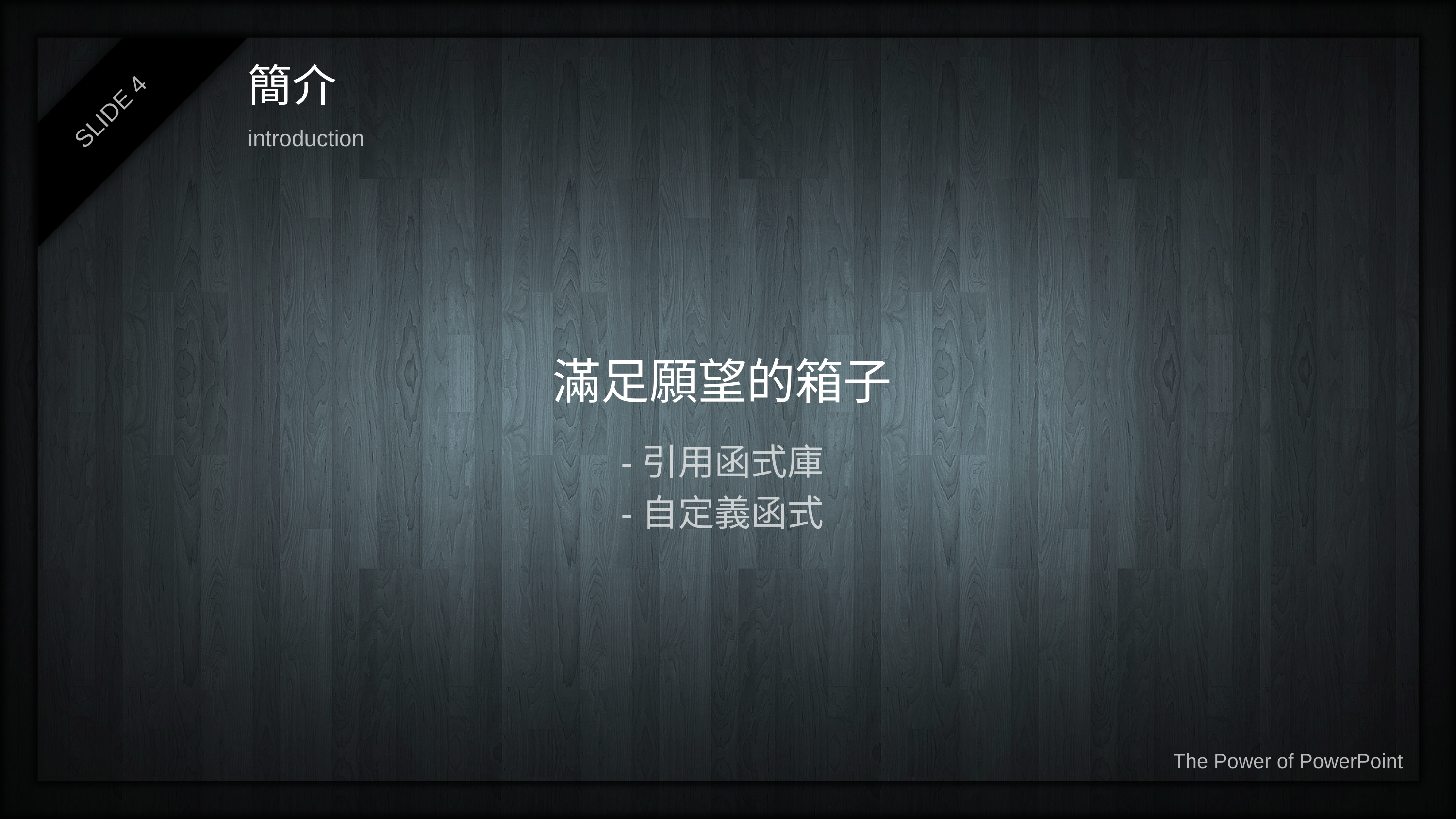

# 簡介
SLIDE 4
introduction

滿足願望的箱子
-引用函式庫
-自定義函式